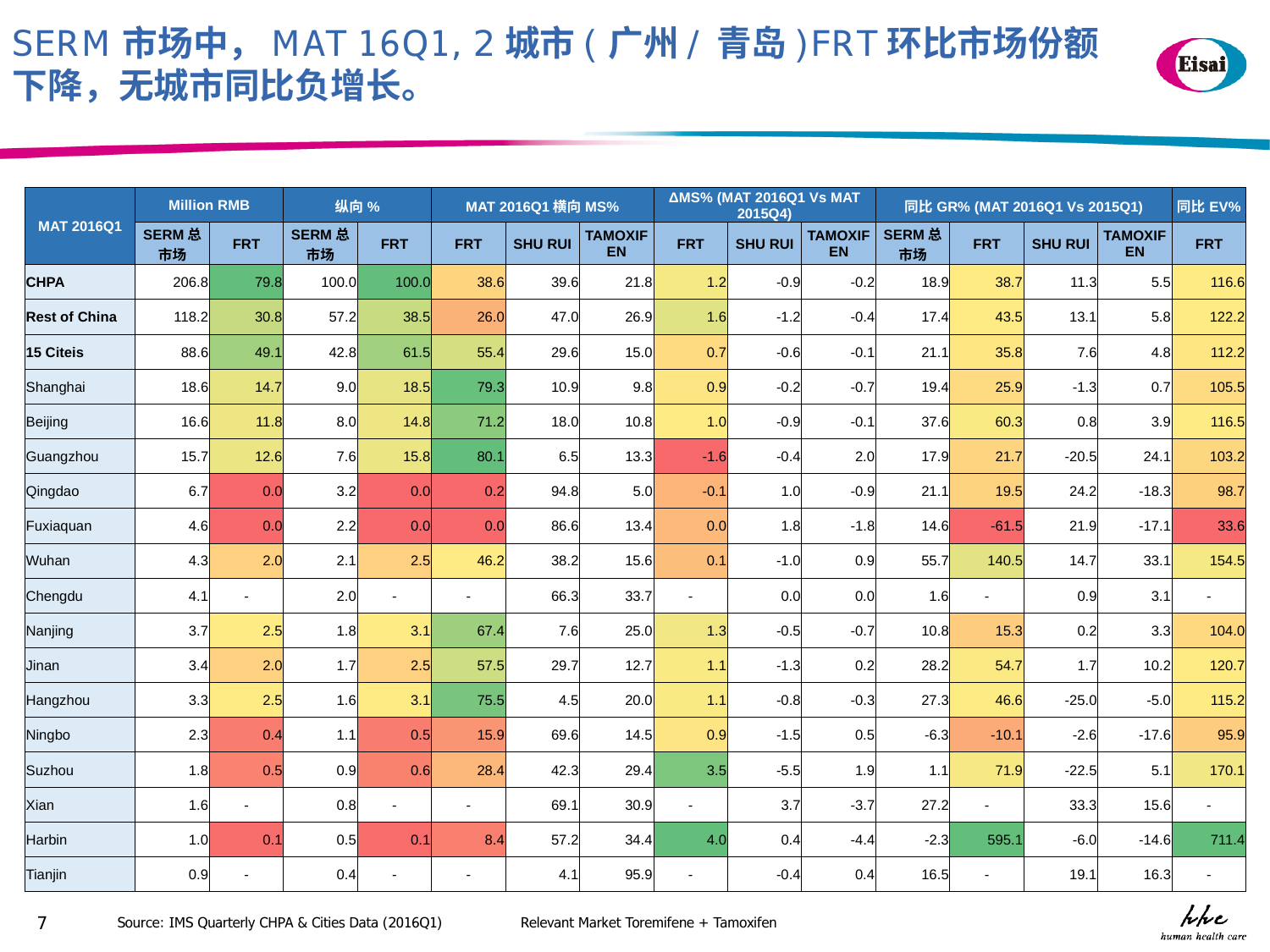

SERM市场中，MAT 16Q1, 2城市(广州/青岛)FRT环比市场份额下降，无城市同比负增长。
| MAT 2016Q1 | Million RMB |  | 纵向% |  | MAT 2016Q1横向MS% |  |  | ΔMS% (MAT 2016Q1 Vs MAT 2015Q4) |  |  | 同比GR% (MAT 2016Q1 Vs 2015Q1) |  |  |  | 同比EV% |
| --- | --- | --- | --- | --- | --- | --- | --- | --- | --- | --- | --- | --- | --- | --- | --- |
|  | SERM总市场 | FRT | SERM总市场 | FRT | FRT | SHU RUI | TAMOXIFEN | FRT | SHU RUI | TAMOXIFEN | SERM总市场 | FRT | SHU RUI | TAMOXIFEN | FRT |
| CHPA | 206.8 | 79.8 | 100.0 | 100.0 | 38.6 | 39.6 | 21.8 | 1.2 | -0.9 | -0.2 | 18.9 | 38.7 | 11.3 | 5.5 | 116.6 |
| Rest of China | 118.2 | 30.8 | 57.2 | 38.5 | 26.0 | 47.0 | 26.9 | 1.6 | -1.2 | -0.4 | 17.4 | 43.5 | 13.1 | 5.8 | 122.2 |
| 15 Citeis | 88.6 | 49.1 | 42.8 | 61.5 | 55.4 | 29.6 | 15.0 | 0.7 | -0.6 | -0.1 | 21.1 | 35.8 | 7.6 | 4.8 | 112.2 |
| Shanghai | 18.6 | 14.7 | 9.0 | 18.5 | 79.3 | 10.9 | 9.8 | 0.9 | -0.2 | -0.7 | 19.4 | 25.9 | -1.3 | 0.7 | 105.5 |
| Beijing | 16.6 | 11.8 | 8.0 | 14.8 | 71.2 | 18.0 | 10.8 | 1.0 | -0.9 | -0.1 | 37.6 | 60.3 | 0.8 | 3.9 | 116.5 |
| Guangzhou | 15.7 | 12.6 | 7.6 | 15.8 | 80.1 | 6.5 | 13.3 | -1.6 | -0.4 | 2.0 | 17.9 | 21.7 | -20.5 | 24.1 | 103.2 |
| Qingdao | 6.7 | 0.0 | 3.2 | 0.0 | 0.2 | 94.8 | 5.0 | -0.1 | 1.0 | -0.9 | 21.1 | 19.5 | 24.2 | -18.3 | 98.7 |
| Fuxiaquan | 4.6 | 0.0 | 2.2 | 0.0 | 0.0 | 86.6 | 13.4 | 0.0 | 1.8 | -1.8 | 14.6 | -61.5 | 21.9 | -17.1 | 33.6 |
| Wuhan | 4.3 | 2.0 | 2.1 | 2.5 | 46.2 | 38.2 | 15.6 | 0.1 | -1.0 | 0.9 | 55.7 | 140.5 | 14.7 | 33.1 | 154.5 |
| Chengdu | 4.1 | - | 2.0 | - | - | 66.3 | 33.7 | - | 0.0 | 0.0 | 1.6 | - | 0.9 | 3.1 | - |
| Nanjing | 3.7 | 2.5 | 1.8 | 3.1 | 67.4 | 7.6 | 25.0 | 1.3 | -0.5 | -0.7 | 10.8 | 15.3 | 0.2 | 3.3 | 104.0 |
| Jinan | 3.4 | 2.0 | 1.7 | 2.5 | 57.5 | 29.7 | 12.7 | 1.1 | -1.3 | 0.2 | 28.2 | 54.7 | 1.7 | 10.2 | 120.7 |
| Hangzhou | 3.3 | 2.5 | 1.6 | 3.1 | 75.5 | 4.5 | 20.0 | 1.1 | -0.8 | -0.3 | 27.3 | 46.6 | -25.0 | -5.0 | 115.2 |
| Ningbo | 2.3 | 0.4 | 1.1 | 0.5 | 15.9 | 69.6 | 14.5 | 0.9 | -1.5 | 0.5 | -6.3 | -10.1 | -2.6 | -17.6 | 95.9 |
| Suzhou | 1.8 | 0.5 | 0.9 | 0.6 | 28.4 | 42.3 | 29.4 | 3.5 | -5.5 | 1.9 | 1.1 | 71.9 | -22.5 | 5.1 | 170.1 |
| Xian | 1.6 | - | 0.8 | - | - | 69.1 | 30.9 | - | 3.7 | -3.7 | 27.2 | - | 33.3 | 15.6 | - |
| Harbin | 1.0 | 0.1 | 0.5 | 0.1 | 8.4 | 57.2 | 34.4 | 4.0 | 0.4 | -4.4 | -2.3 | 595.1 | -6.0 | -14.6 | 711.4 |
| Tianjin | 0.9 | - | 0.4 | - | - | 4.1 | 95.9 | - | -0.4 | 0.4 | 16.5 | - | 19.1 | 16.3 | - |
Source: IMS Quarterly CHPA & Cities Data (2016Q1)
 Relevant Market Toremifene + Tamoxifen
7